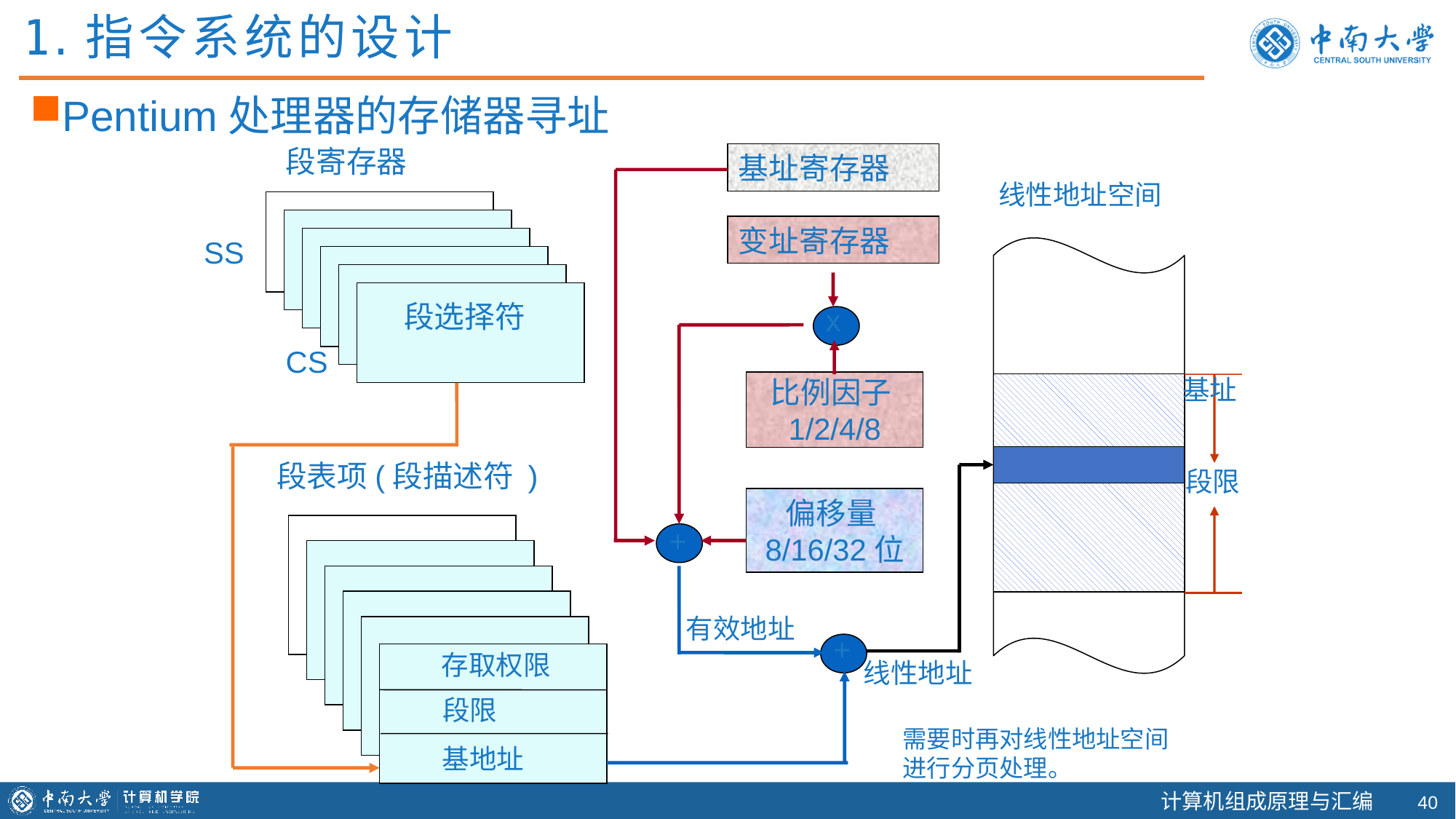

1.指令系统的设计
Pentium处理器的存储器寻址
段寄存器
基址寄存器

线性地址空间

变址寄存器
SS

段选择符
x

CS
基址
比例因子1/2/4/8

段表项(段描述符 )
段限

偏移量8/16/32位

+

有效地址

+

存取权限

线性地址
段限

需要时再对线性地址空间进行分页处理。

基地址
40